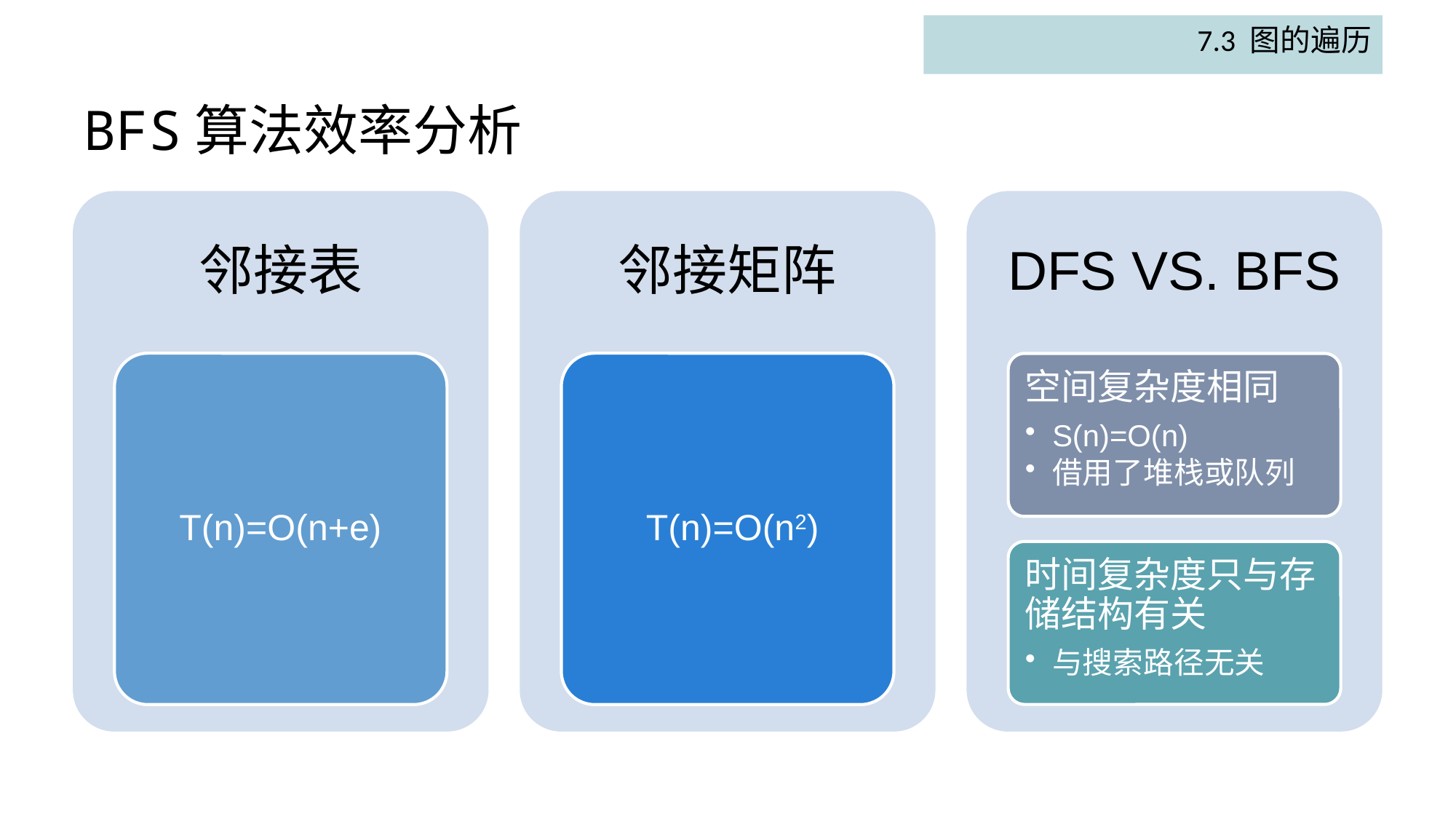

7.3 图的遍历
# BFS算法效率分析
邻接表
T(n)=O(n+e)
邻接矩阵
T(n)=O(n2)
DFS VS. BFS
空间复杂度相同
S(n)=O(n)
借用了堆栈或队列
时间复杂度只与存储结构有关
与搜索路径无关